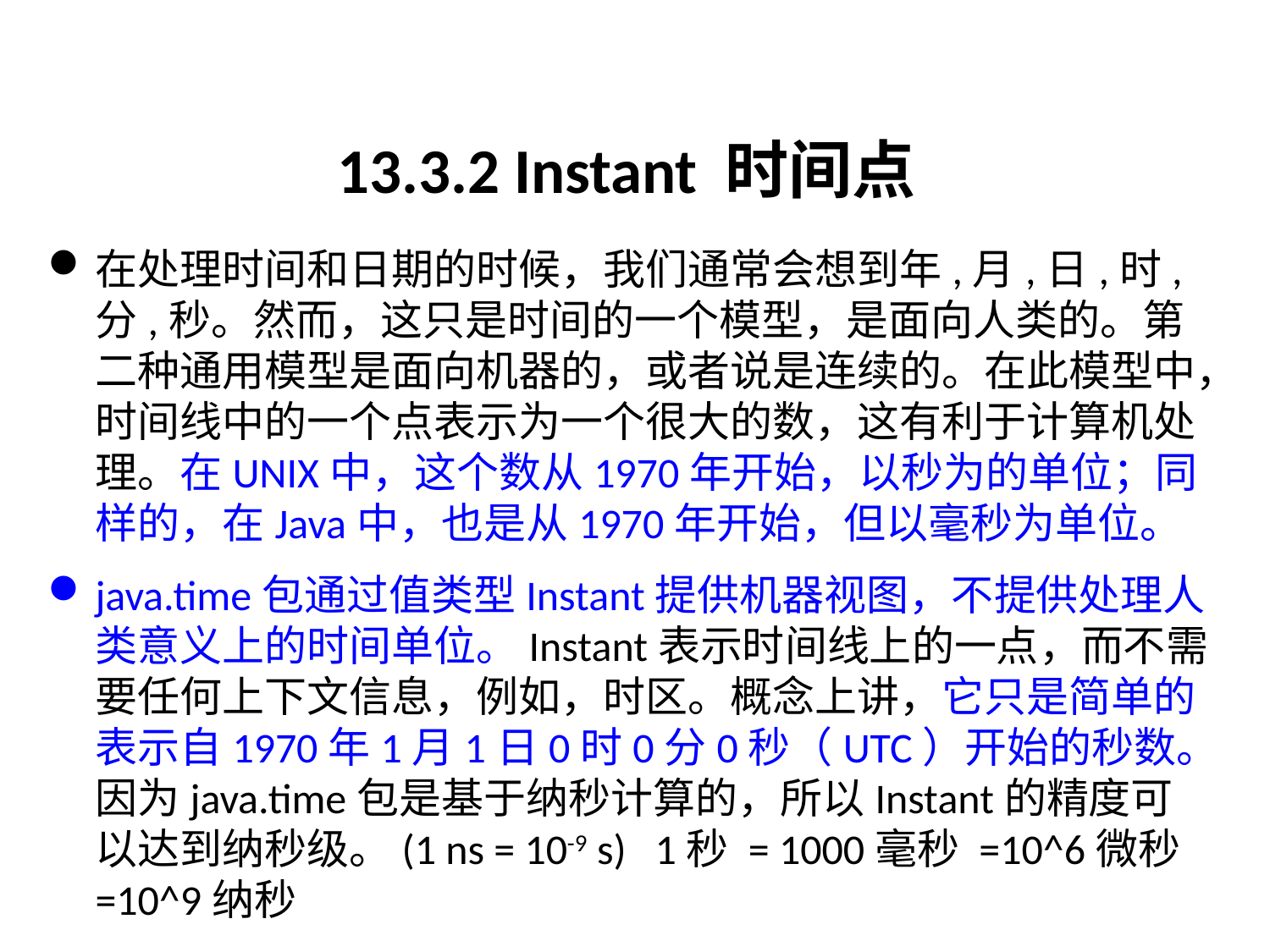

# 13.3.2 Instant 时间点
在处理时间和日期的时候，我们通常会想到年,月,日,时,分,秒。然而，这只是时间的一个模型，是面向人类的。第二种通用模型是面向机器的，或者说是连续的。在此模型中，时间线中的一个点表示为一个很大的数，这有利于计算机处理。在UNIX中，这个数从1970年开始，以秒为的单位；同样的，在Java中，也是从1970年开始，但以毫秒为单位。
java.time包通过值类型Instant提供机器视图，不提供处理人类意义上的时间单位。Instant表示时间线上的一点，而不需要任何上下文信息，例如，时区。概念上讲，它只是简单的表示自1970年1月1日0时0分0秒（UTC）开始的秒数。因为java.time包是基于纳秒计算的，所以Instant的精度可以达到纳秒级。(1 ns = 10-9 s)   1秒 = 1000毫秒 =10^6微秒=10^9纳秒